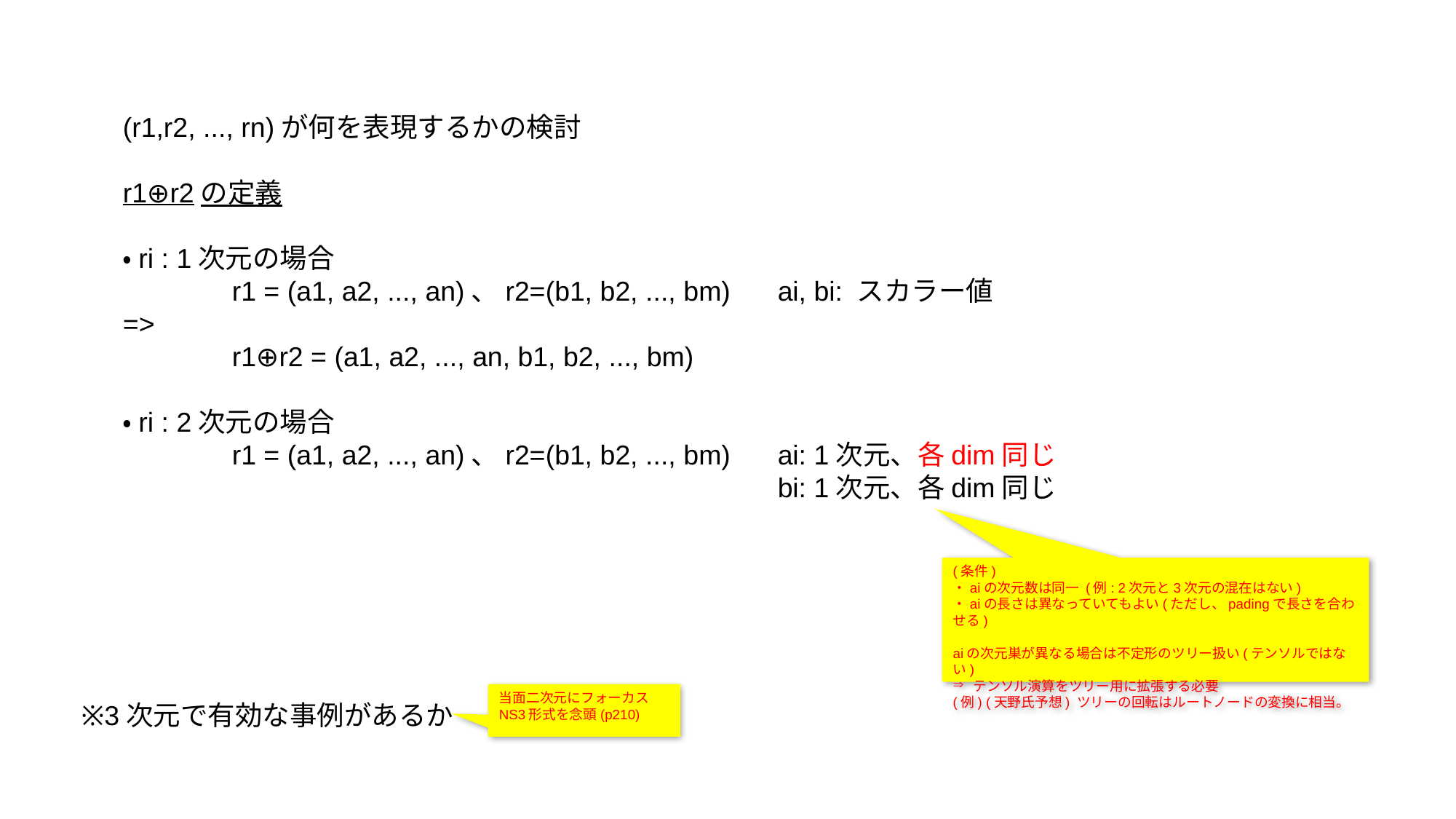

(r1,r2, ..., rn)が何を表現するかの検討

r1⊕r2の定義

・ri : 1次元の場合
	r1 = (a1, a2, ..., an)、r2=(b1, b2, ..., bm)	ai, bi: スカラー値
=>
	r1⊕r2 = (a1, a2, ..., an, b1, b2, ..., bm)

・ri : 2次元の場合
	r1 = (a1, a2, ..., an)、r2=(b1, b2, ..., bm)	ai: 1次元、各dim同じ
						bi: 1次元、各dim同じ
(条件)
・aiの次元数は同一 (例: 2次元と3次元の混在はない)
・aiの長さは異なっていてもよい(ただし、padingで長さを合わせる)

aiの次元巣が異なる場合は不定形のツリー扱い(テンソルではない)
テンソル演算をツリー用に拡張する必要
(例) (天野氏予想) ツリーの回転はルートノードの変換に相当。
当面二次元にフォーカス
NS3形式を念頭(p210)
※3次元で有効な事例があるか